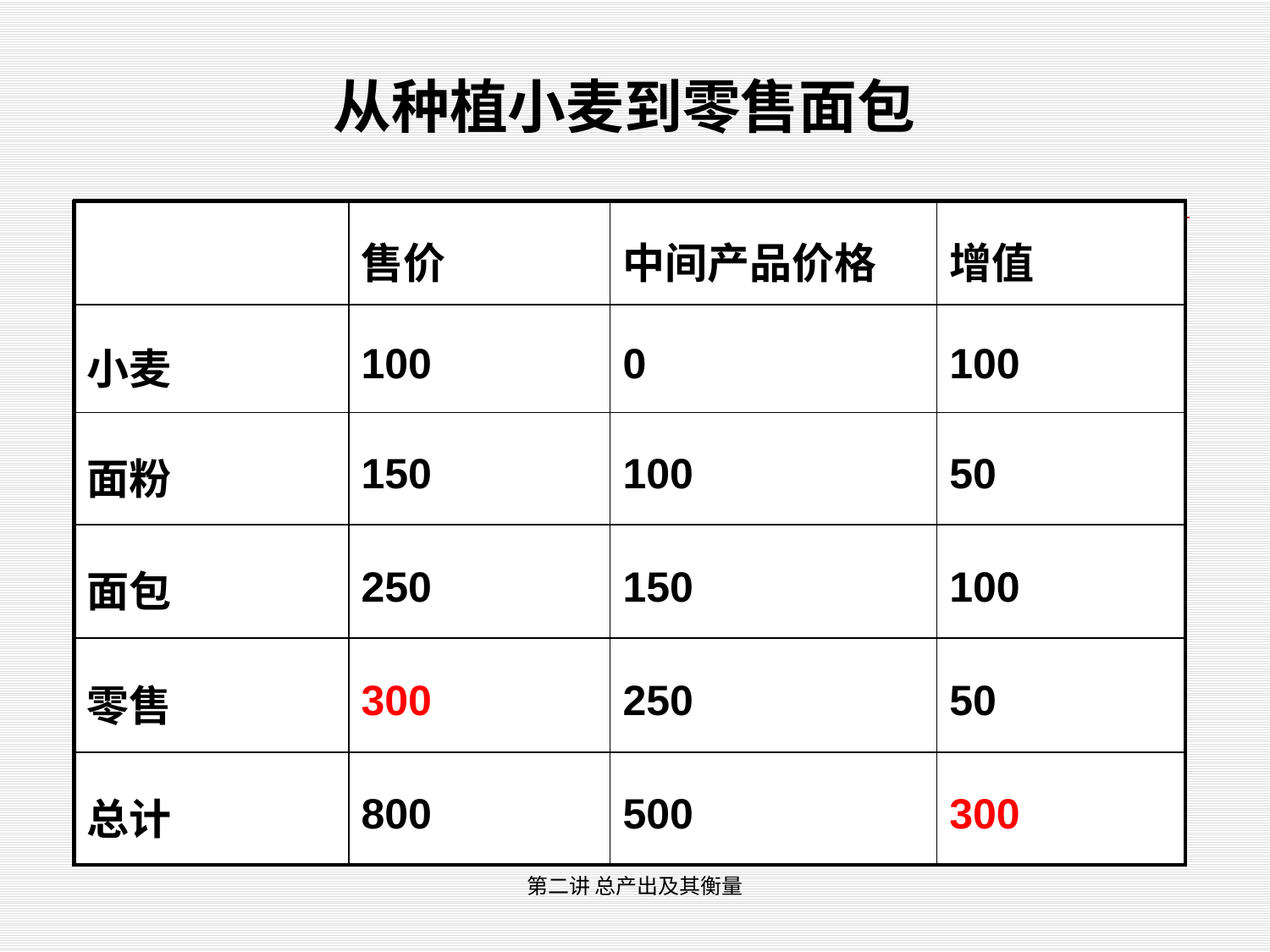

从种植小麦到零售面包
|  | 售价 | 中间产品价格 | 增值 |
| --- | --- | --- | --- |
| 小麦 | 100 | 0 | 100 |
| 面粉 | 150 | 100 | 50 |
| 面包 | 250 | 150 | 100 |
| 零售 | 300 | 250 | 50 |
| 总计 | 800 | 500 | 300 |
第二讲 总产出及其衡量